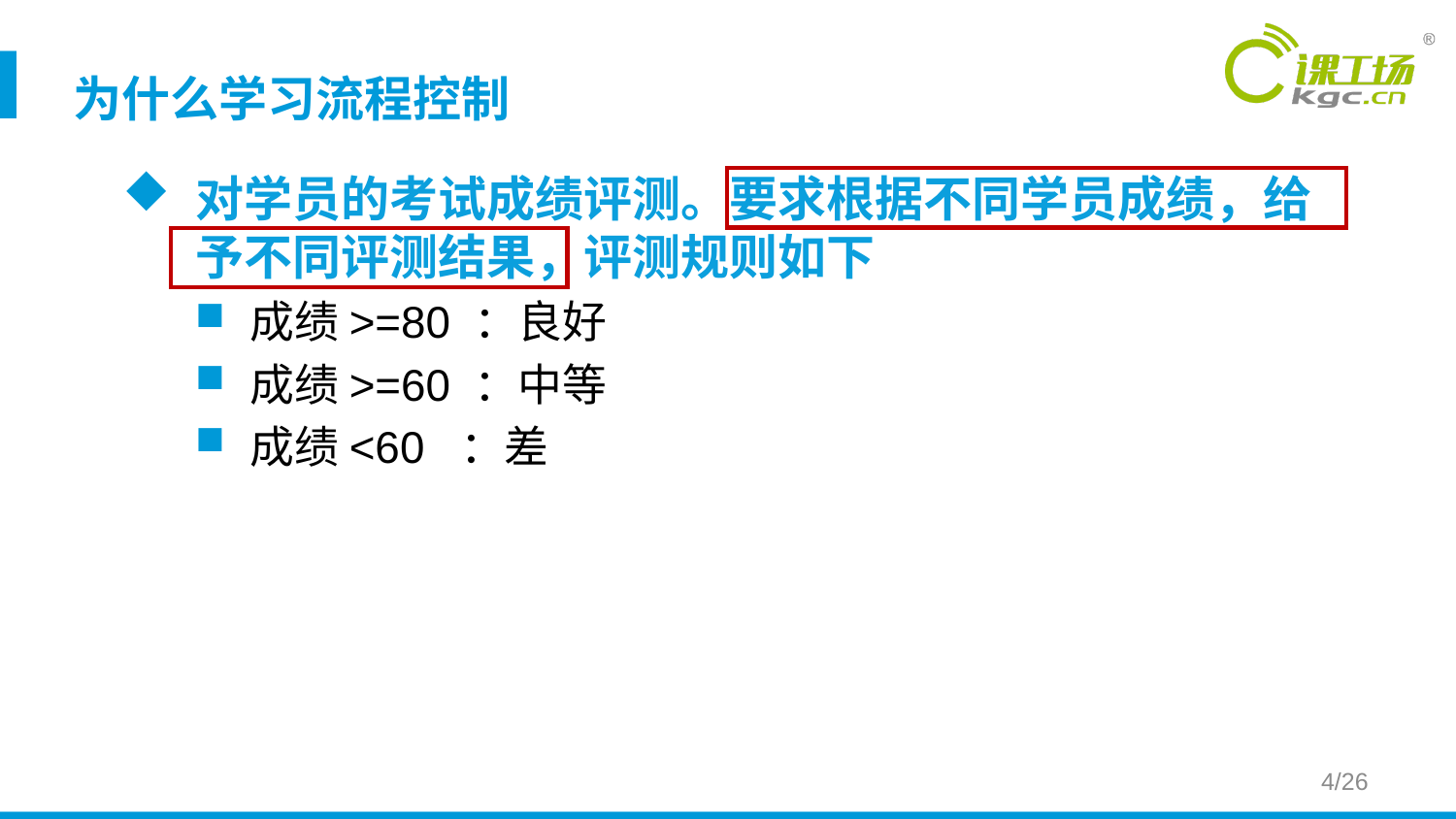

为什么学习流程控制
对学员的考试成绩评测。要求根据不同学员成绩，给予不同评测结果，评测规则如下
成绩>=80 ：良好
成绩>=60 ：中等
成绩<60  ：差

4/26